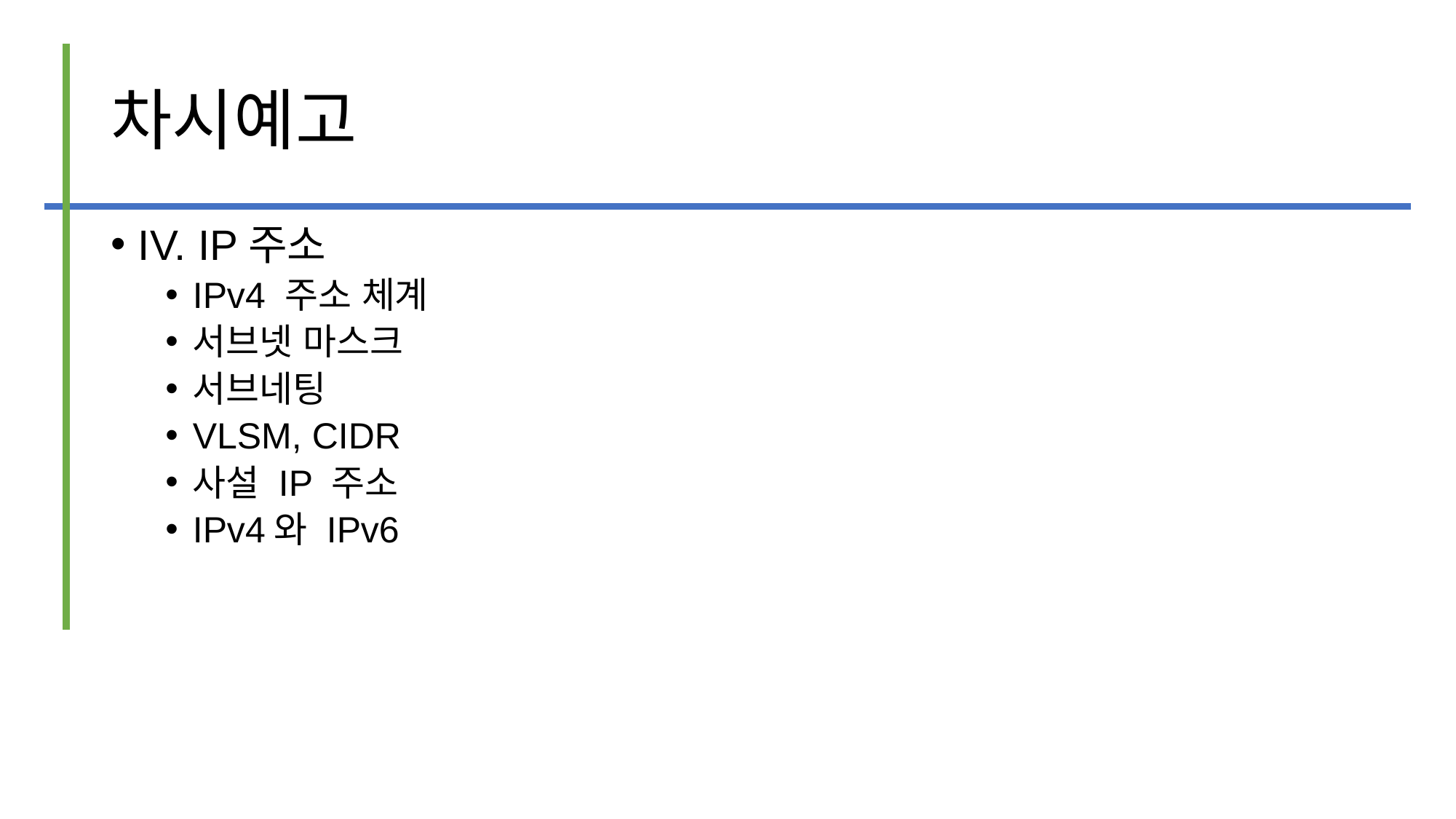

# 차시예고
IV. IP주소
IPv4 주소 체계
서브넷 마스크
서브네팅
VLSM, CIDR
사설 IP 주소
IPv4와 IPv6